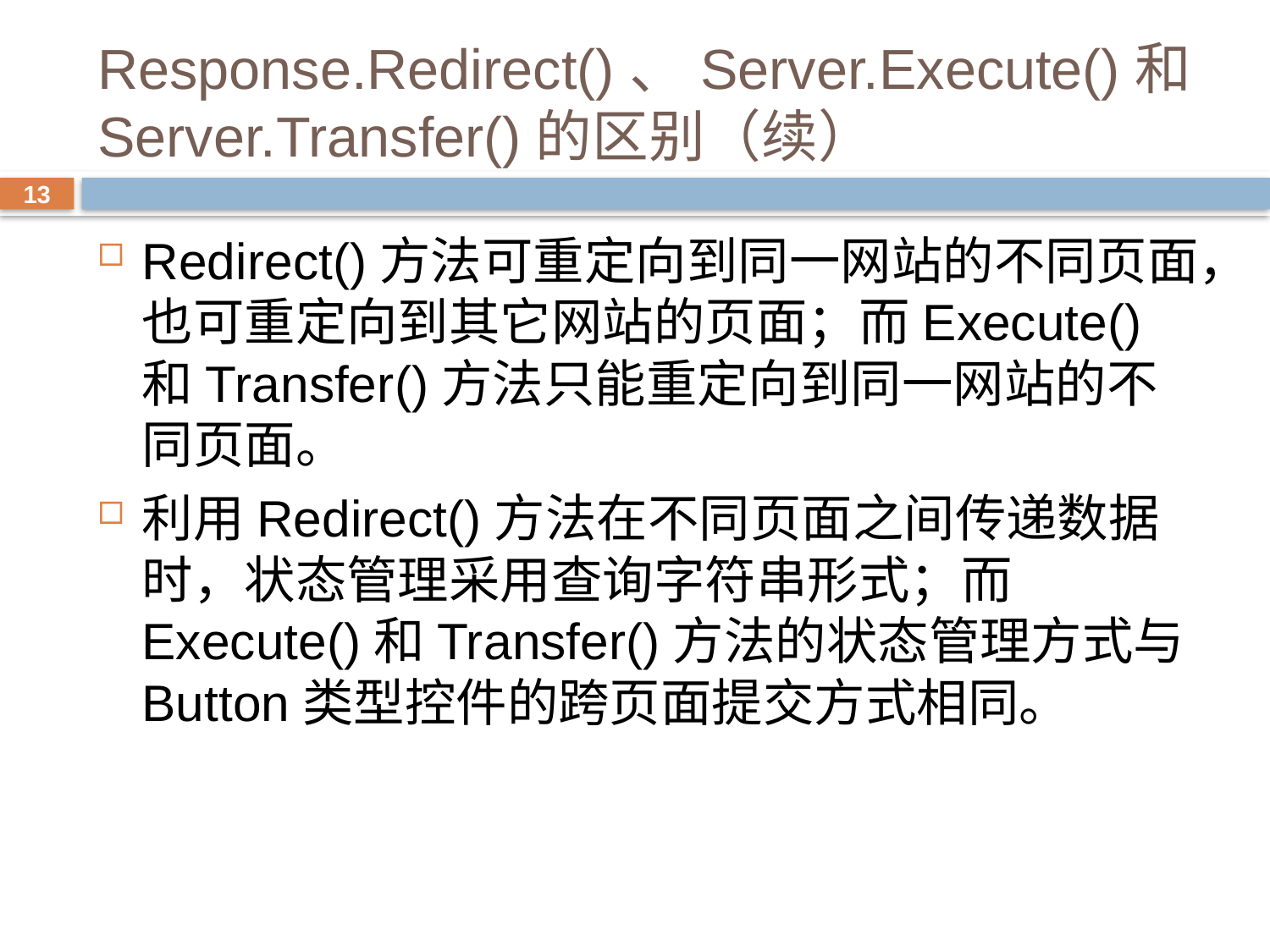

# Response.Redirect()、Server.Execute()和Server.Transfer()的区别（续）
13
Redirect()方法可重定向到同一网站的不同页面，也可重定向到其它网站的页面；而Execute()和Transfer()方法只能重定向到同一网站的不同页面。
利用Redirect()方法在不同页面之间传递数据时，状态管理采用查询字符串形式；而Execute()和Transfer()方法的状态管理方式与Button类型控件的跨页面提交方式相同。